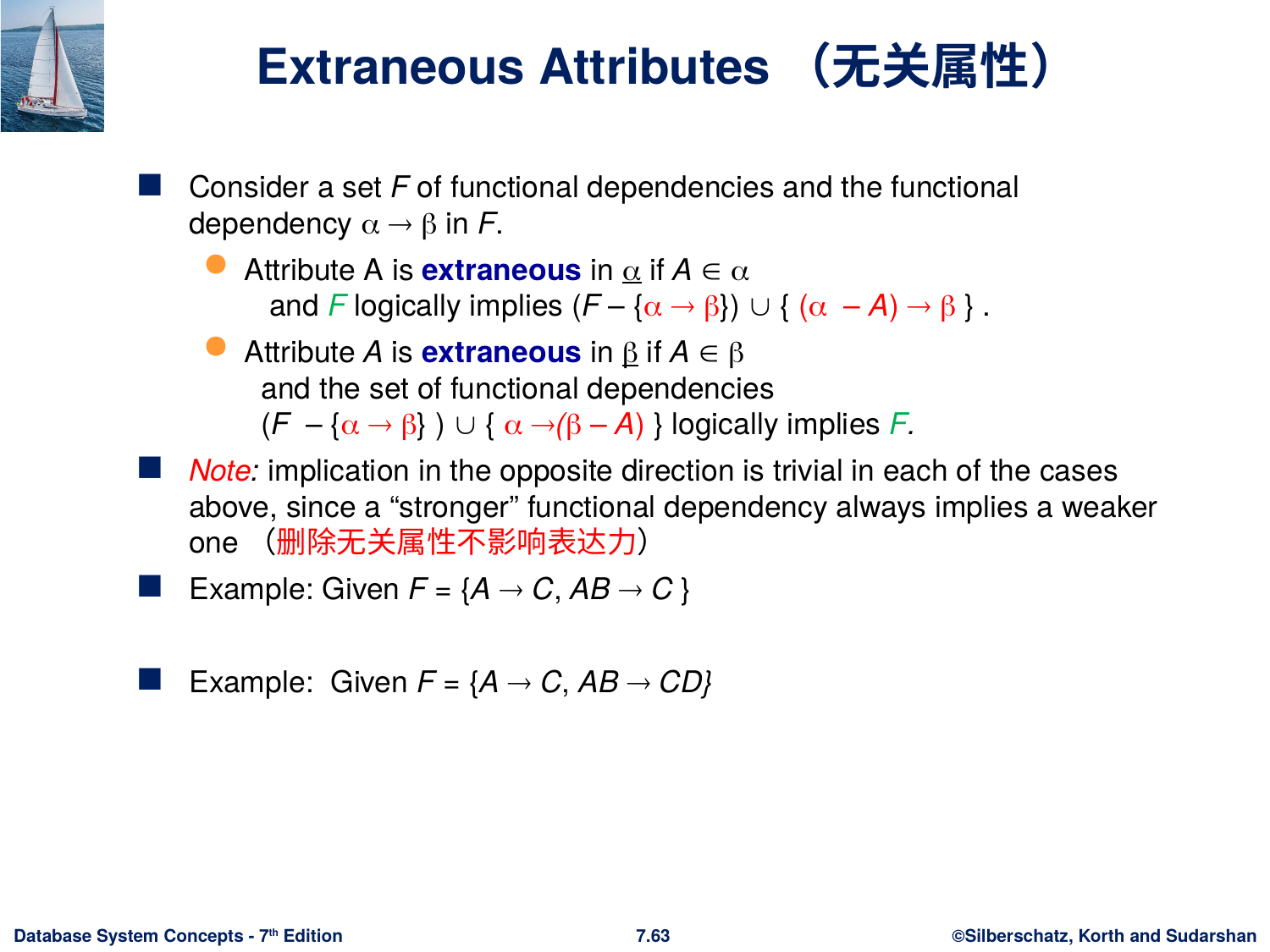

# Extraneous Attributes（无关属性）
Consider a set F of functional dependencies and the functional dependency α → β in F.
Attribute A is extraneous in α if A ∈ α
   and F logically implies (F – {α → β}) ∪ { (α  – A) → β } .
Attribute A is extraneous in β if A ∈ β
  and the set of functional dependencies
  (F  – {α → β} ) ∪ { α →(β – A) } logically implies F.
Note: implication in the opposite direction is trivial in each of the cases above, since a “stronger” functional dependency always implies a weaker one（删除无关属性不影响表达力）
Example: Given F = {A → C, AB → C }

Example:  Given F = {A → C, AB → CD}